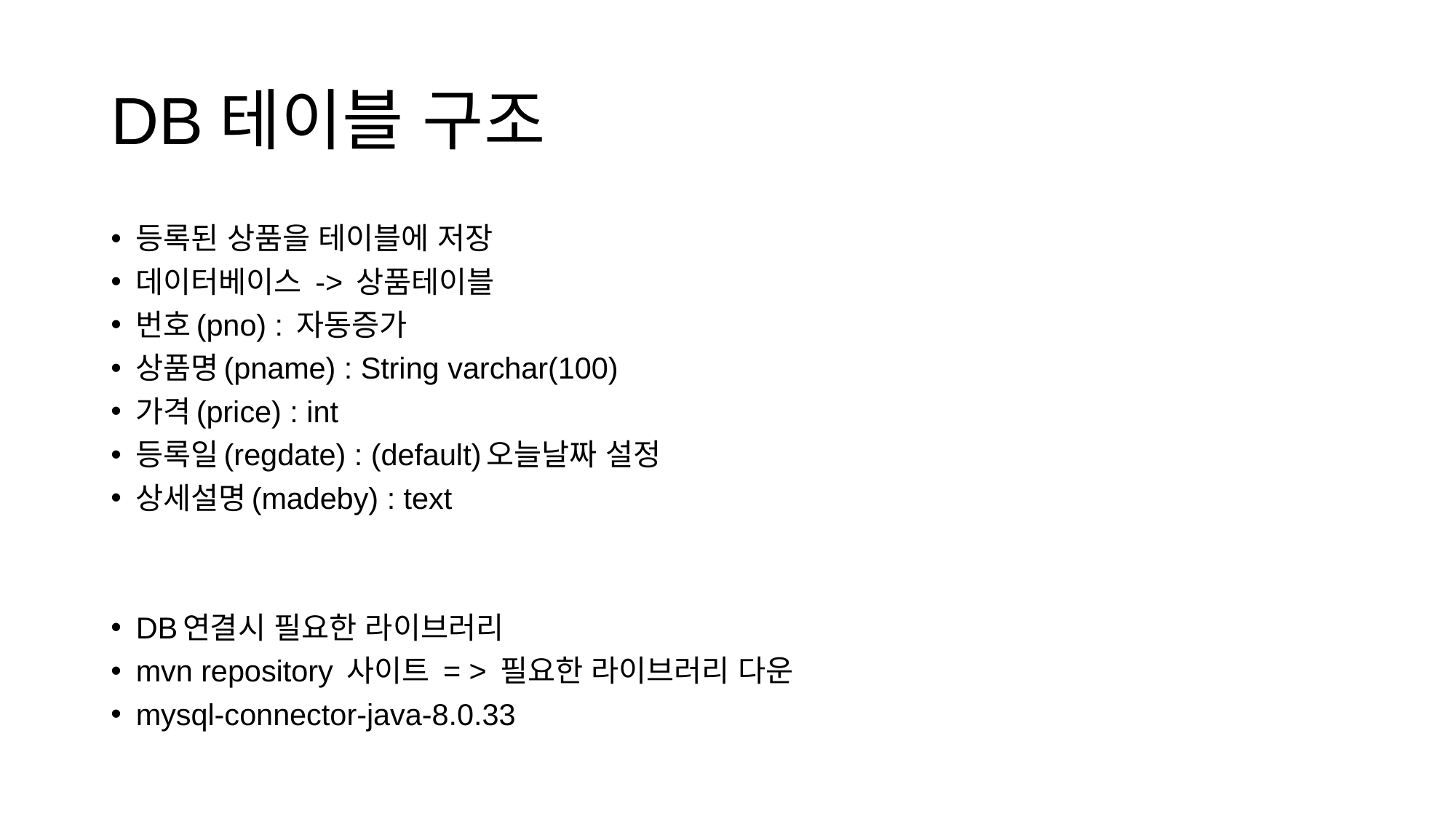

# DB테이블 구조
등록된 상품을 테이블에 저장
데이터베이스 -> 상품테이블
번호(pno) : 자동증가
상품명(pname) : String varchar(100)
가격(price) : int
등록일(regdate) : (default)오늘날짜 설정
상세설명(madeby) : text

DB연결시 필요한 라이브러리
mvn repository 사이트 = > 필요한 라이브러리 다운
mysql-connector-java-8.0.33